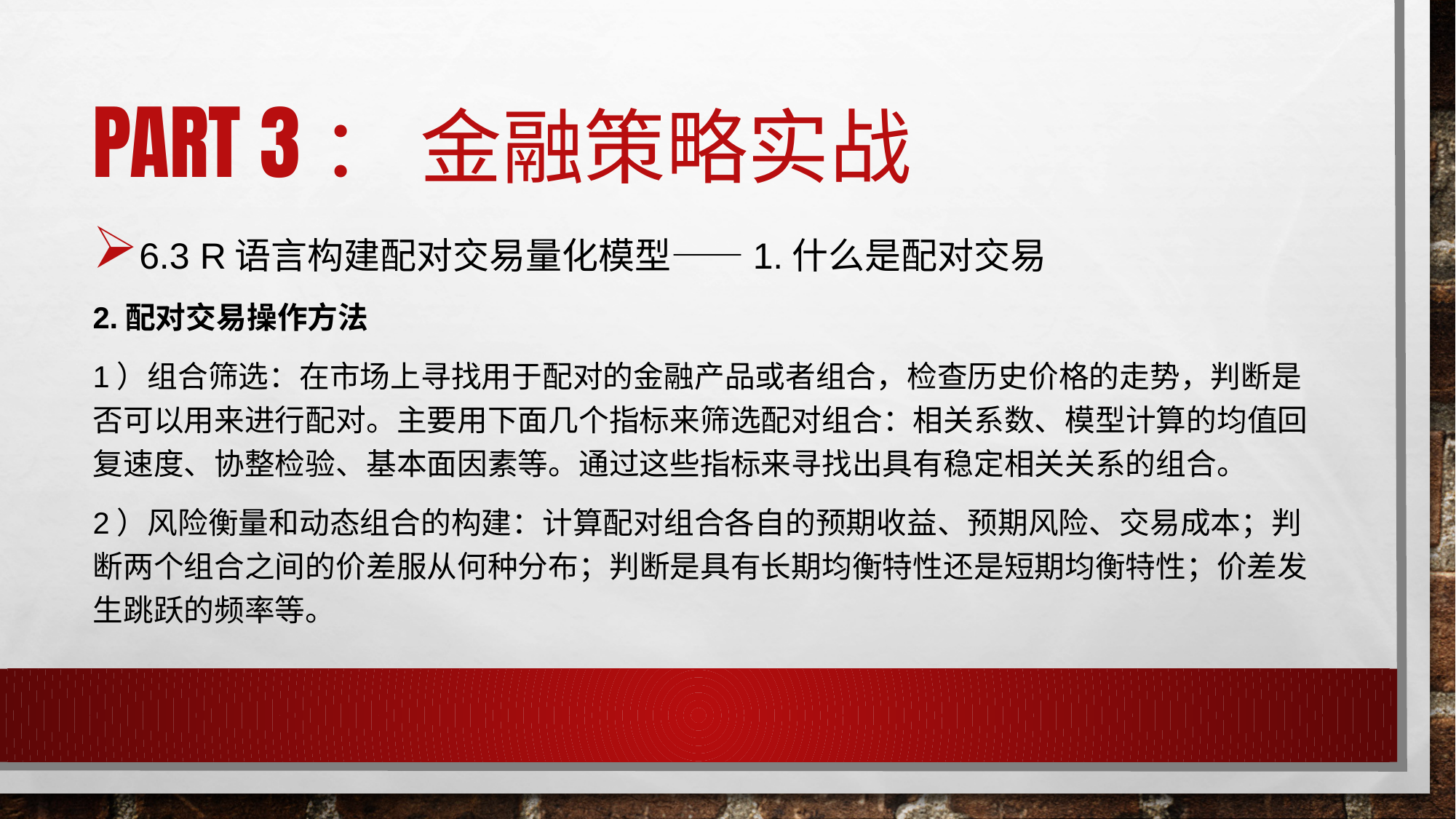

# Part 3： 金融策略实战
6.3 R语言构建配对交易量化模型——1.什么是配对交易
2.配对交易操作方法
1）组合筛选：在市场上寻找用于配对的金融产品或者组合，检查历史价格的走势，判断是否可以用来进行配对。主要用下面几个指标来筛选配对组合：相关系数、模型计算的均值回复速度、协整检验、基本面因素等。通过这些指标来寻找出具有稳定相关关系的组合。
2）风险衡量和动态组合的构建：计算配对组合各自的预期收益、预期风险、交易成本；判断两个组合之间的价差服从何种分布；判断是具有长期均衡特性还是短期均衡特性；价差发生跳跃的频率等。